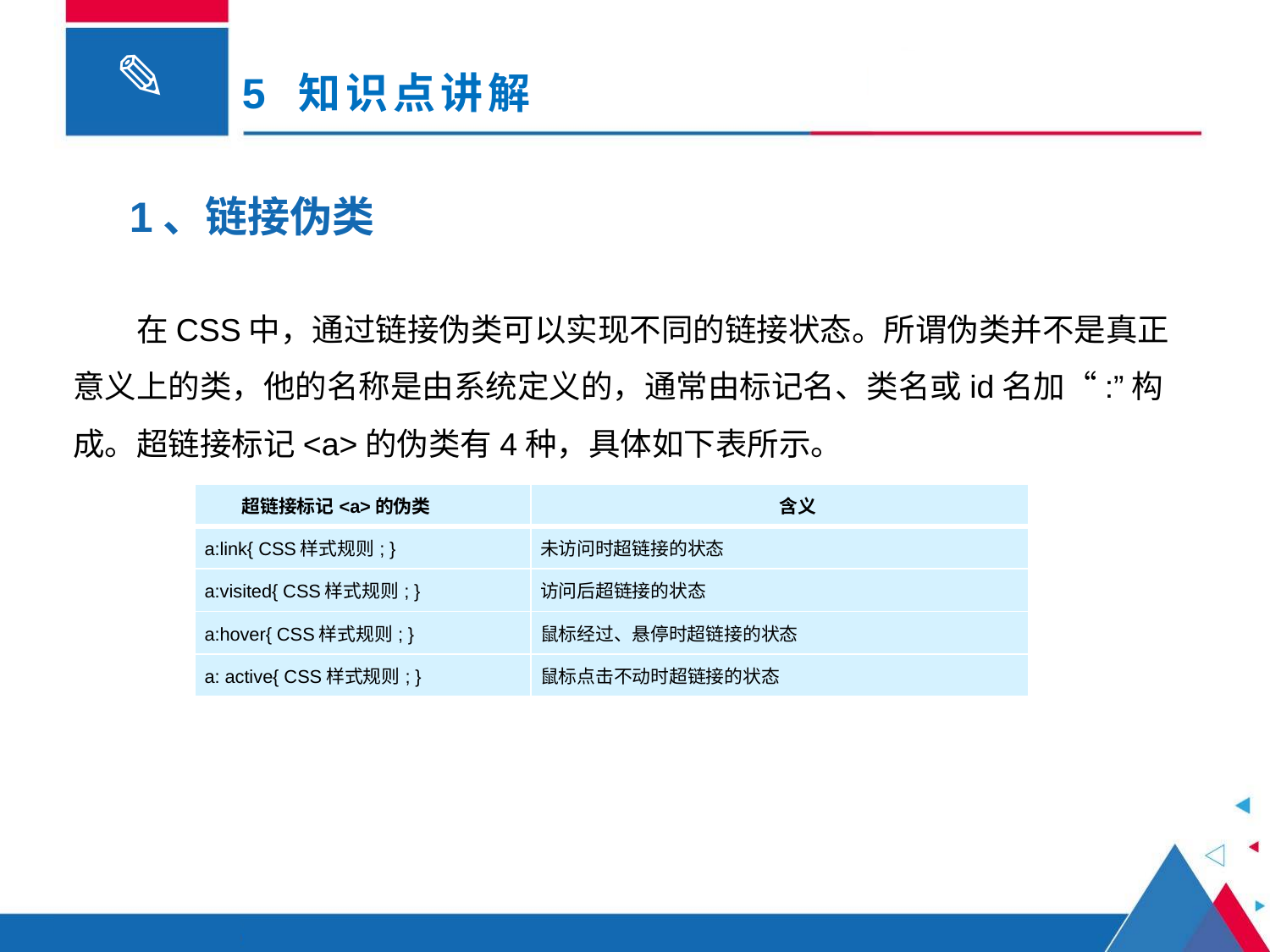

# 5 知识点讲解
1、链接伪类
在CSS中，通过链接伪类可以实现不同的链接状态。所谓伪类并不是真正意义上的类，他的名称是由系统定义的，通常由标记名、类名或id名加“:”构成。超链接标记<a>的伪类有4种，具体如下表所示。
| 超链接标记<a>的伪类 | 含义 |
| --- | --- |
| a:link{ CSS样式规则; } | 未访问时超链接的状态 |
| a:visited{ CSS样式规则; } | 访问后超链接的状态 |
| a:hover{ CSS样式规则; } | 鼠标经过、悬停时超链接的状态 |
| a: active{ CSS样式规则; } | 鼠标点击不动时超链接的状态 |